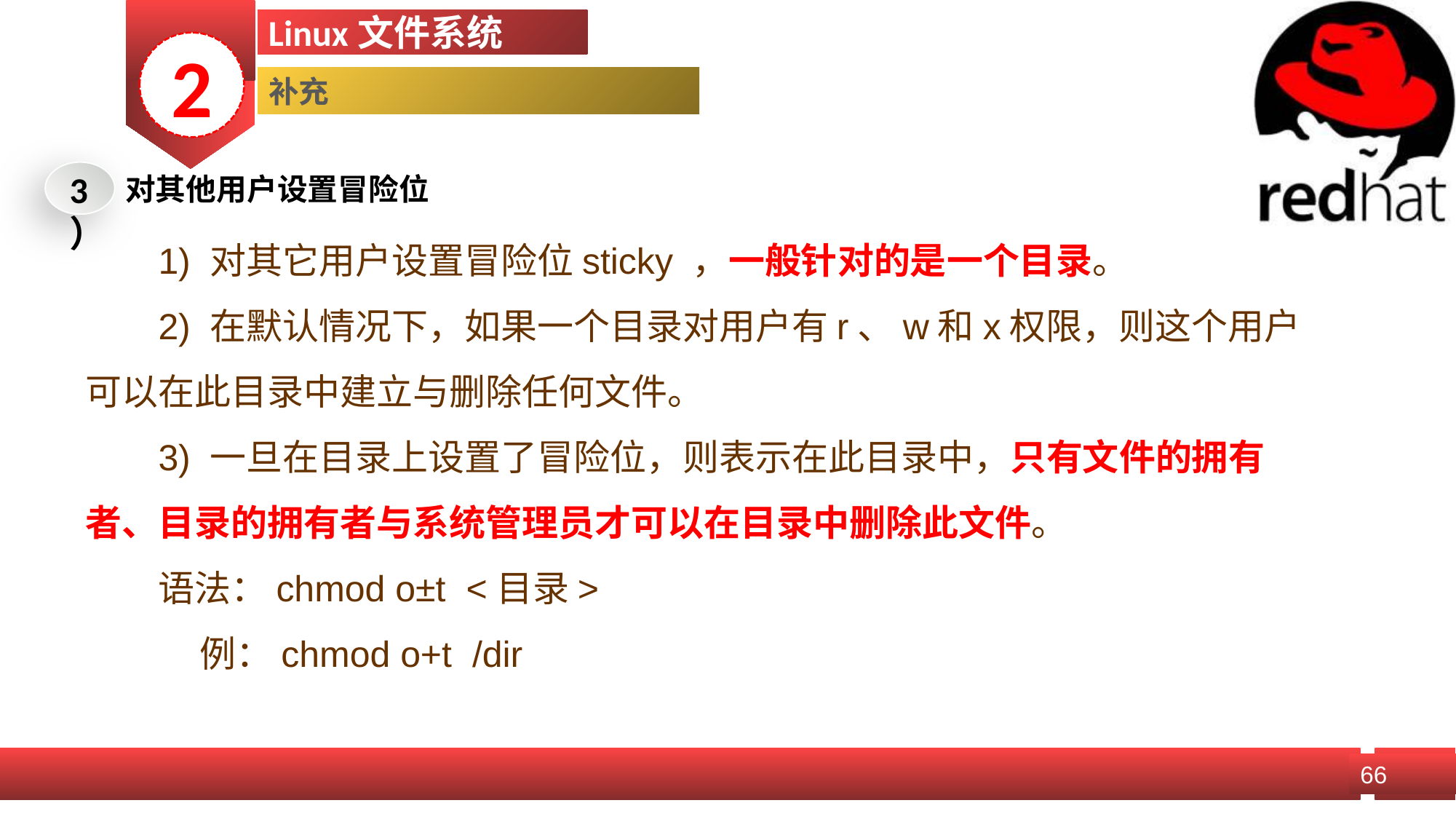

Linux文件系统
2
补充
3）

对其他用户设置冒险位
1) 对其它用户设置冒险位sticky ，一般针对的是一个目录。
2) 在默认情况下，如果一个目录对用户有r、w和x权限，则这个用户可以在此目录中建立与删除任何文件。
3) 一旦在目录上设置了冒险位，则表示在此目录中，只有文件的拥有者、目录的拥有者与系统管理员才可以在目录中删除此文件。
语法：chmod o±t  <目录>
    例：chmod o+t  /dir